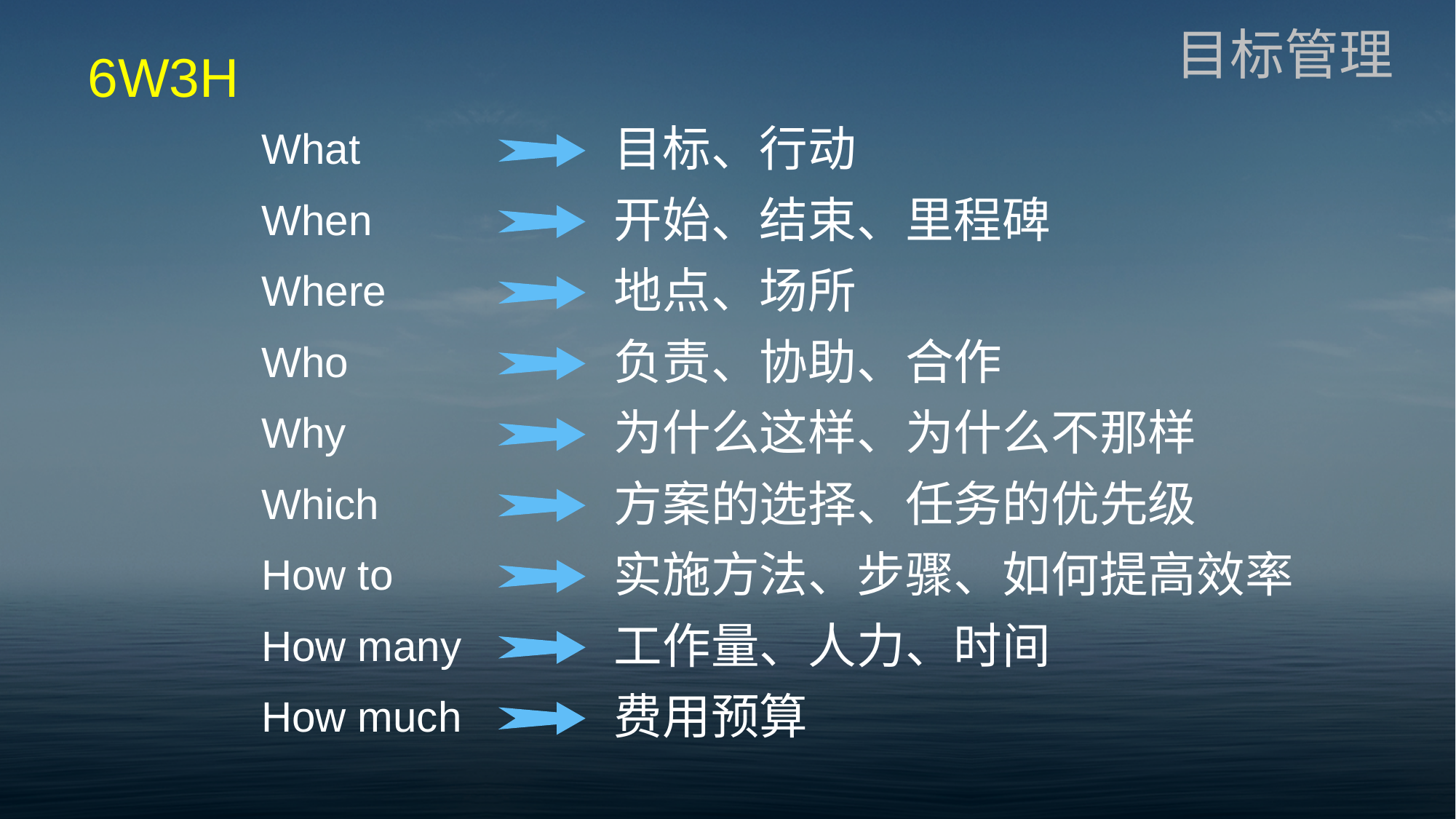

目标管理
6W3H
What
目标、行动

When
开始、结束、里程碑

Where
地点、场所

Who
负责、协助、合作

Why
为什么这样、为什么不那样

Which
方案的选择、任务的优先级

How to
实施方法、步骤、如何提高效率

How many
工作量、人力、时间

How much
费用预算